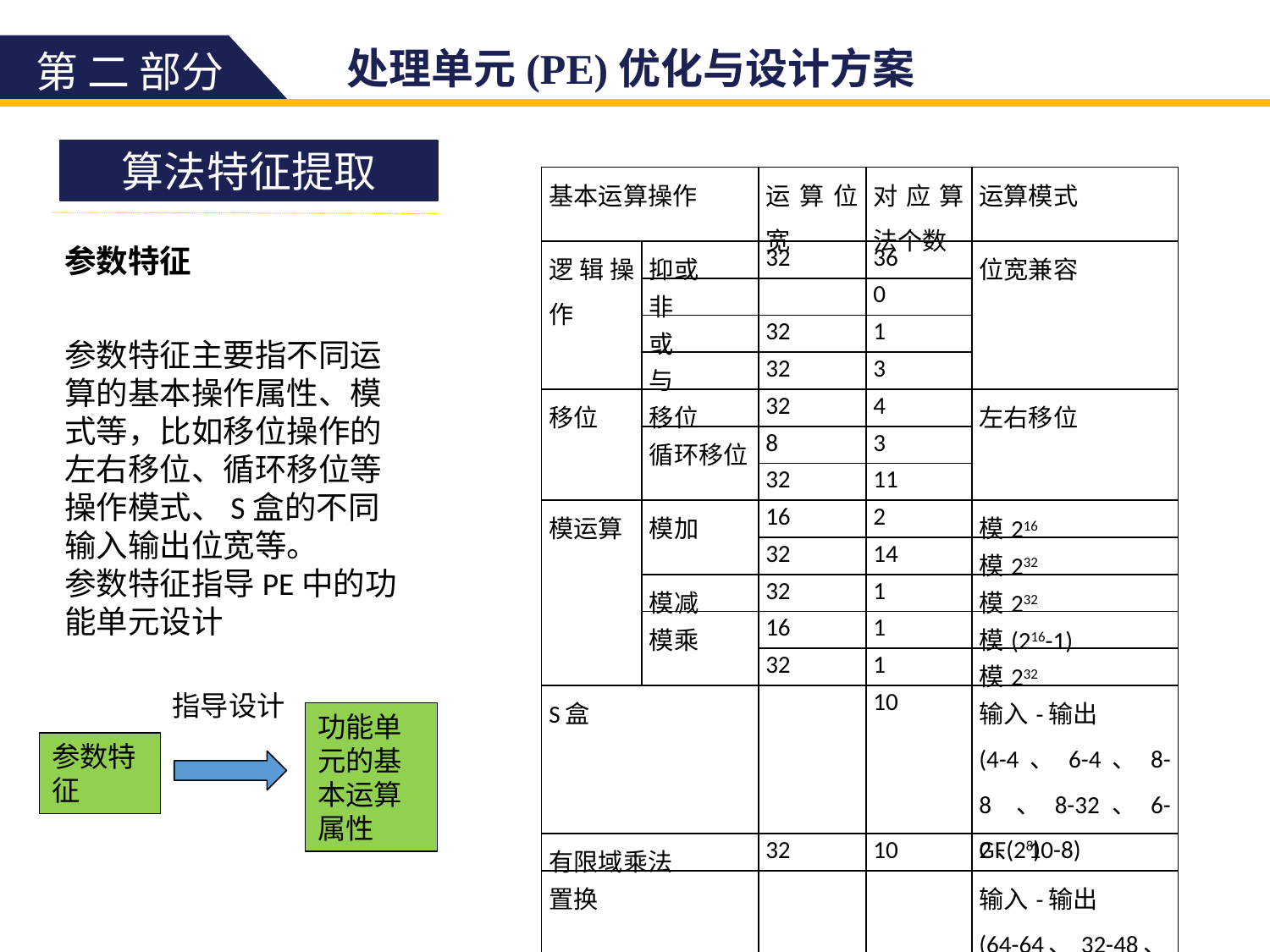

处理单元(PE)优化与设计方案

第 二 部分

算法特征提取

| 基本运算操作 |  | 运算位宽 | 对应算法个数 | 运算模式 |
| --- | --- | --- | --- | --- |
| 逻辑操作 | 抑或 | 32 | 36 | 位宽兼容 |
|  | 非 |  | 0 |  |
|  | 或 | 32 | 1 |  |
|  | 与 | 32 | 3 |  |
| 移位 | 移位 | 32 | 4 | 左右移位 |
|  | 循环移位 | 8 | 3 |  |
|  |  | 32 | 11 |  |
| 模运算 | 模加 | 16 | 2 | 模216 |
|  |  | 32 | 14 | 模232 |
|  | 模减 | 32 | 1 | 模232 |
|  | 模乘 | 16 | 1 | 模(216-1) |
|  |  | 32 | 1 | 模232 |
| S盒 |  |  | 10 | 输入-输出 (4-4、6-4、8-8 、8-32、6-2、10-8) |
| 有限域乘法 |  | 32 | 10 | GF(28) |
| 置换 |  |  |  | 输入-输出 (64-64、32-48、32-32、32-40、128-128) |
参数特征
参数特征主要指不同运算的基本操作属性、模式等，比如移位操作的左右移位、循环移位等操作模式、S盒的不同输入输出位宽等。
参数特征指导PE中的功能单元设计
指导设计
功能单元的基本运算属性
参数特征